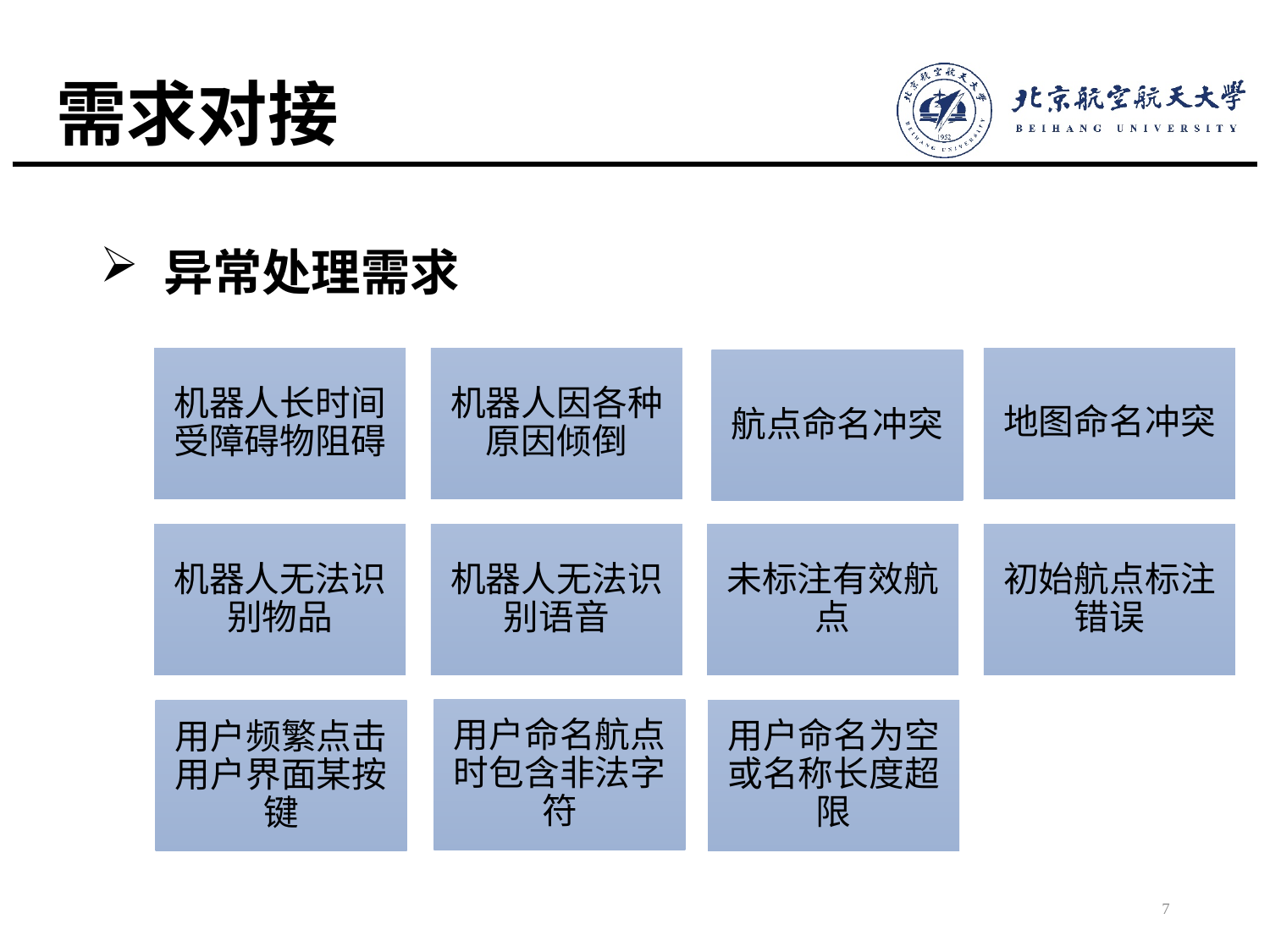

# 需求对接
异常处理需求
机器人长时间受障碍物阻碍
机器人因各种原因倾倒
机器人无法识别物品
机器人无法识别语音
用户频繁点击用户界面某按键
用户命名航点时包含非法字符
航点命名冲突
地图命名冲突
未标注有效航点
初始航点标注错误
用户命名为空或名称长度超限
7